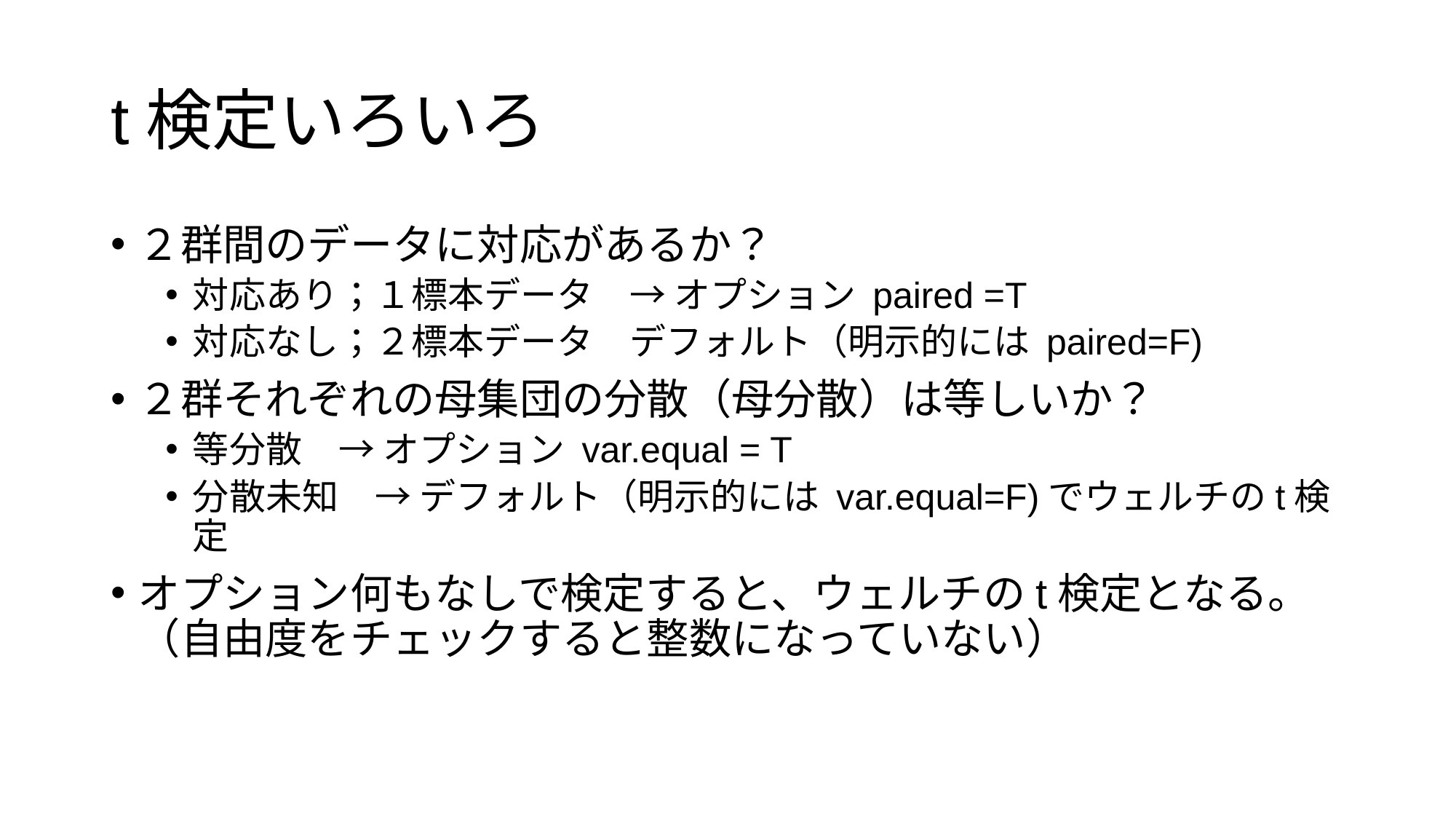

# t検定いろいろ
２群間のデータに対応があるか？
対応あり；１標本データ　→ オプション paired =T
対応なし；２標本データ　デフォルト（明示的には paired=F)
２群それぞれの母集団の分散（母分散）は等しいか？
等分散　→ オプション var.equal = T
分散未知　→ デフォルト（明示的には var.equal=F)でウェルチのt検定
オプション何もなしで検定すると、ウェルチのt検定となる。（自由度をチェックすると整数になっていない）